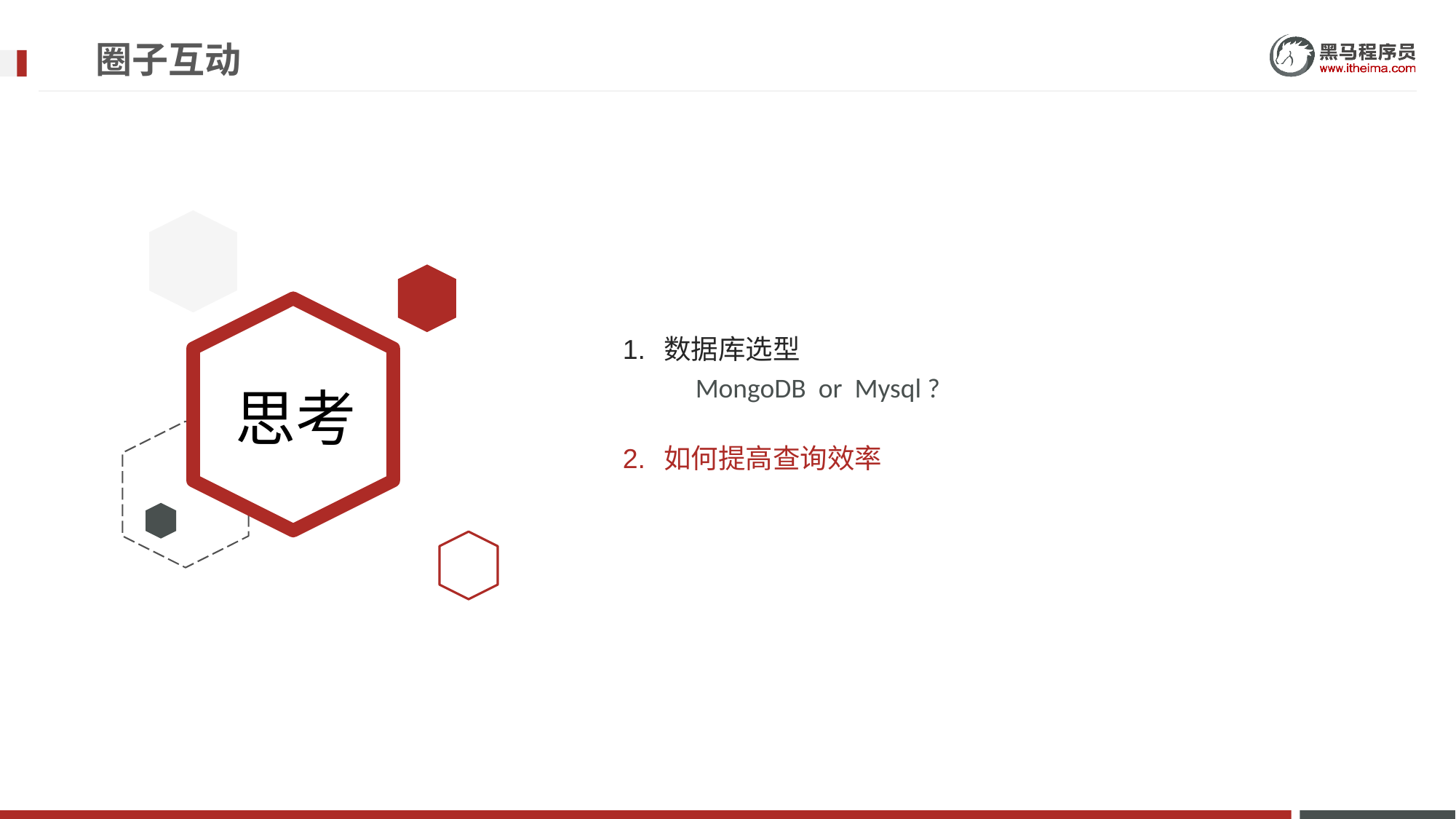

# 圈子互动
数据库选型
MongoDB  or  Mysql ?
如何提高查询效率